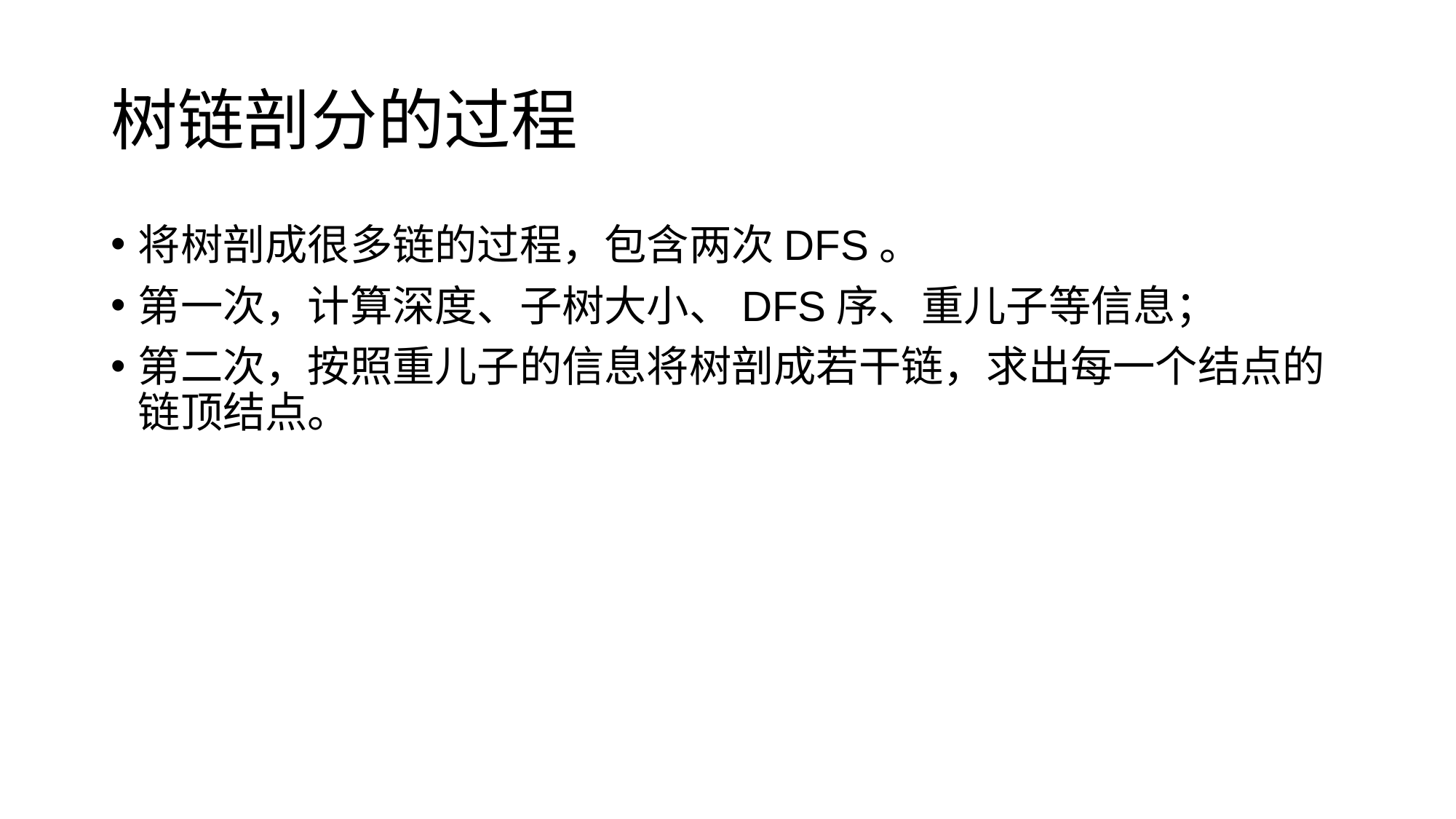

# 树链剖分的过程
将树剖成很多链的过程，包含两次DFS。
第一次，计算深度、子树大小、DFS序、重儿子等信息；
第二次，按照重儿子的信息将树剖成若干链，求出每一个结点的链顶结点。